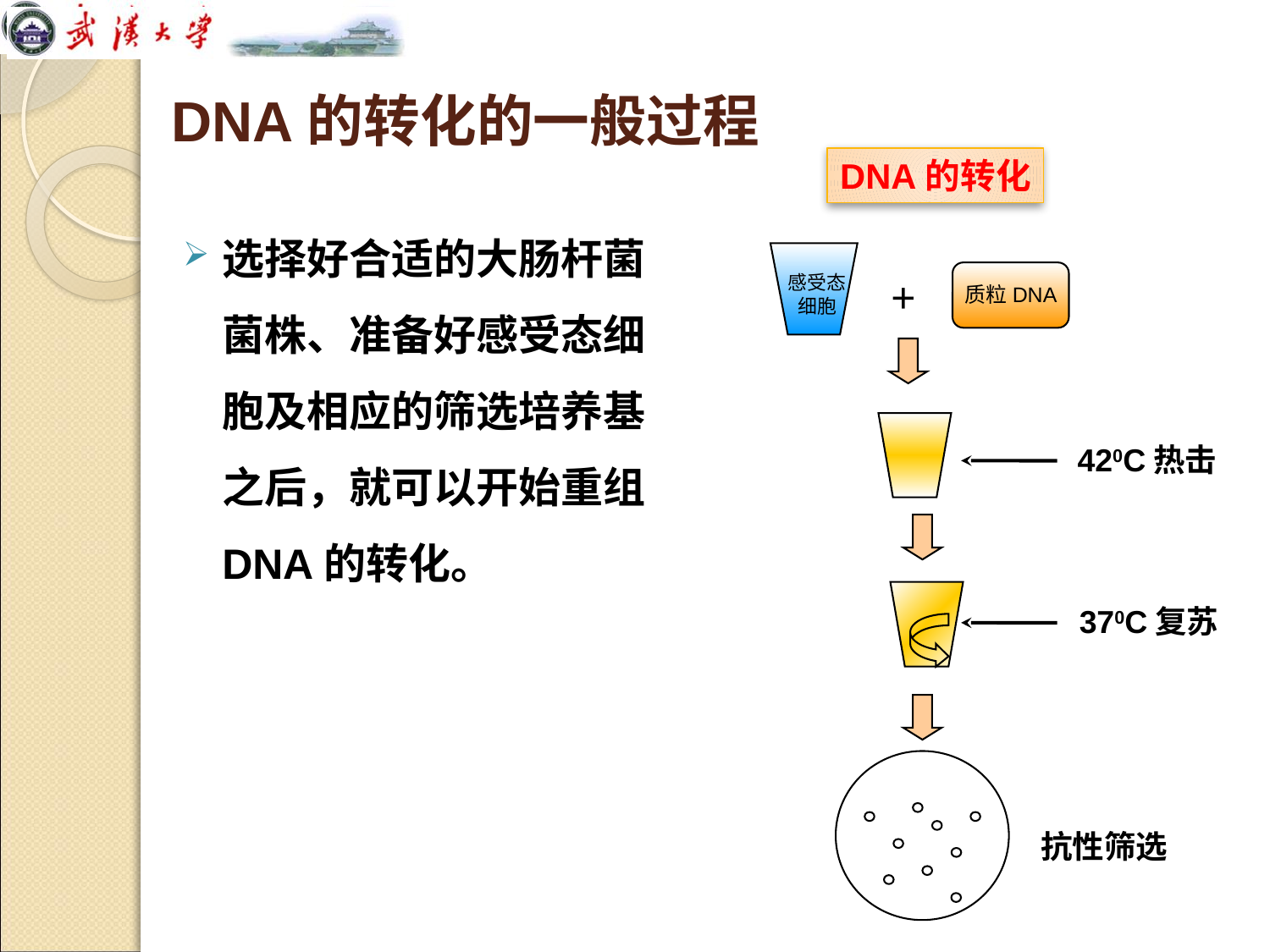

# DNA的转化的一般过程
DNA的转化

感受态
细胞
+

420C热击

370C复苏

抗性筛选

选择好合适的大肠杆菌菌株、准备好感受态细胞及相应的筛选培养基之后，就可以开始重组DNA的转化。

质粒DNA